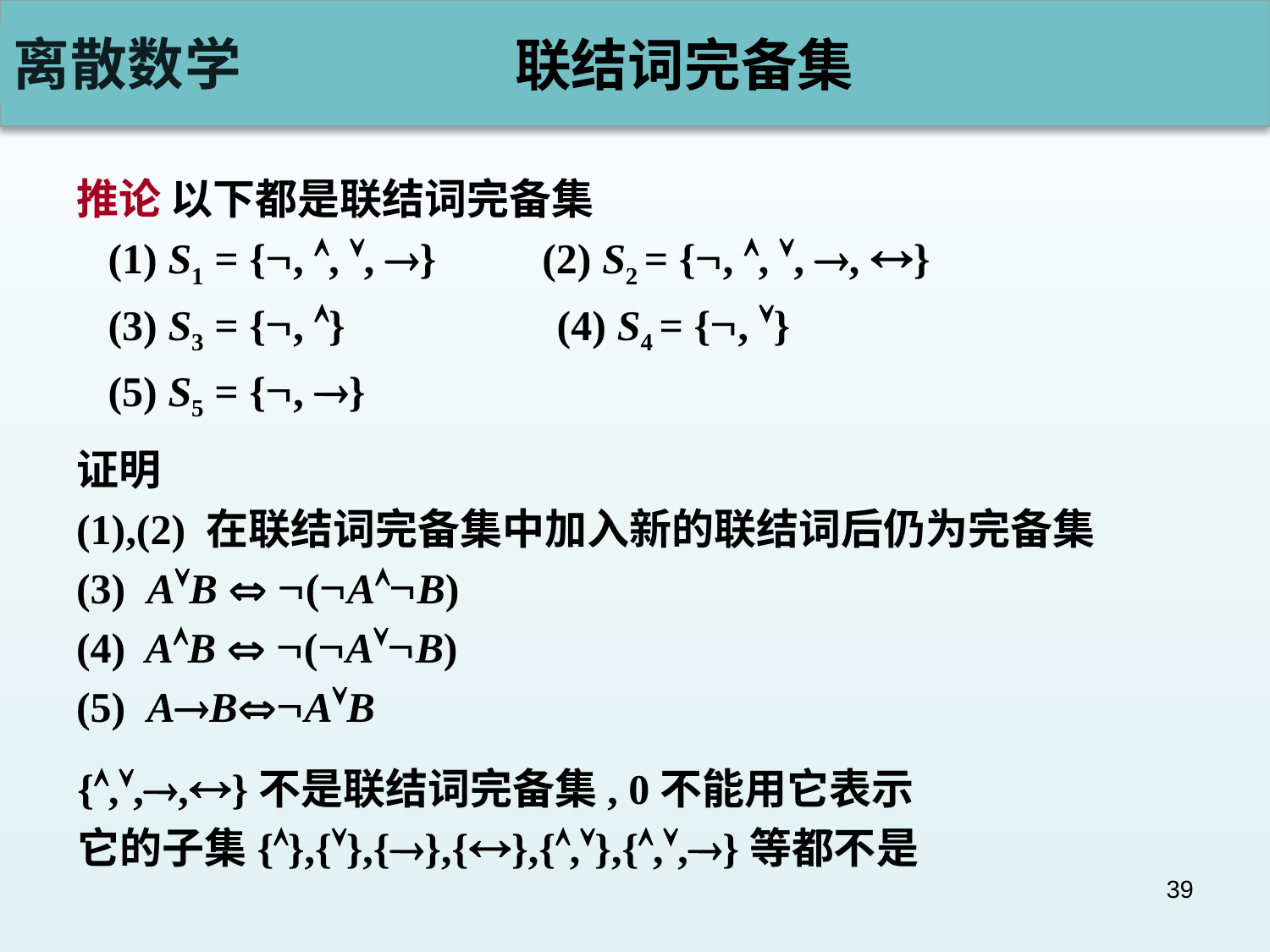

# 联结词完备集
推论 以下都是联结词完备集
   (1) S1 = {¬, ∧, ∨, →}          (2) S2 = {¬, ∧, ∨, →, ↔}
   (3) S3 = {¬, ∧}                    (4) S4 = {¬, ∨}
   (5) S5 = {¬, →}
证明
(1),(2) 在联结词完备集中加入新的联结词后仍为完备集
(3)  A∨B ⇔ ¬(¬A∧¬B)
(4)  A∧B ⇔ ¬(¬A∨¬B)
(5)  A→B⇔¬A∨B
{∧,∨,→,↔}不是联结词完备集, 0不能用它表示
它的子集{∧},{∨},{→},{↔},{∧,∨},{∧,∨,→}等都不是
39